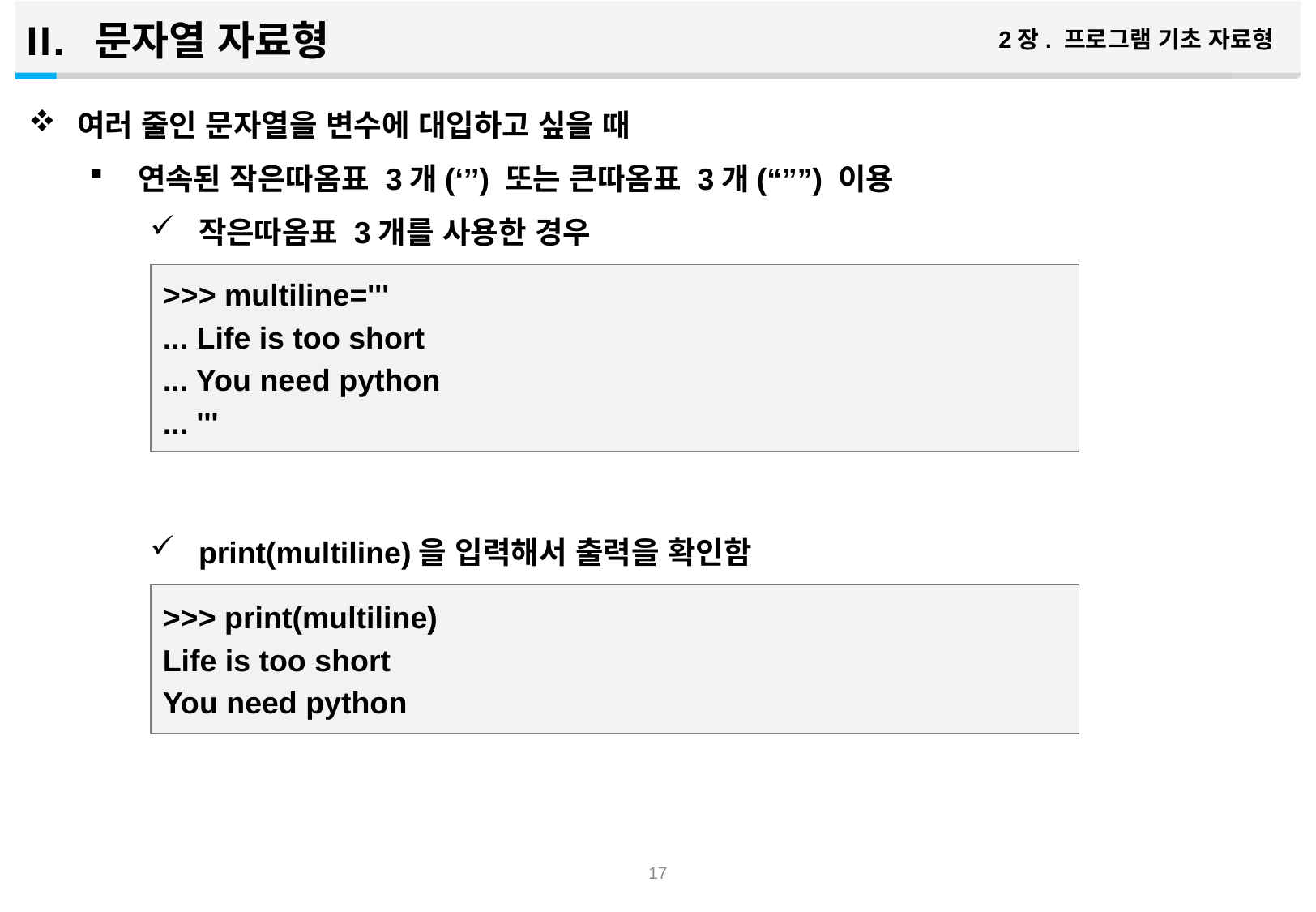

문자열 자료형
2장. 프로그램 기초 자료형
여러 줄인 문자열을 변수에 대입하고 싶을 때
연속된 작은따옴표 3개(‘’’) 또는 큰따옴표 3개(“””) 이용
작은따옴표 3개를 사용한 경우

print(multiline)을 입력해서 출력을 확인함
>>> multiline='''
... Life is too short
... You need python
... '''
>>> print(multiline)
Life is too short
You need python
17